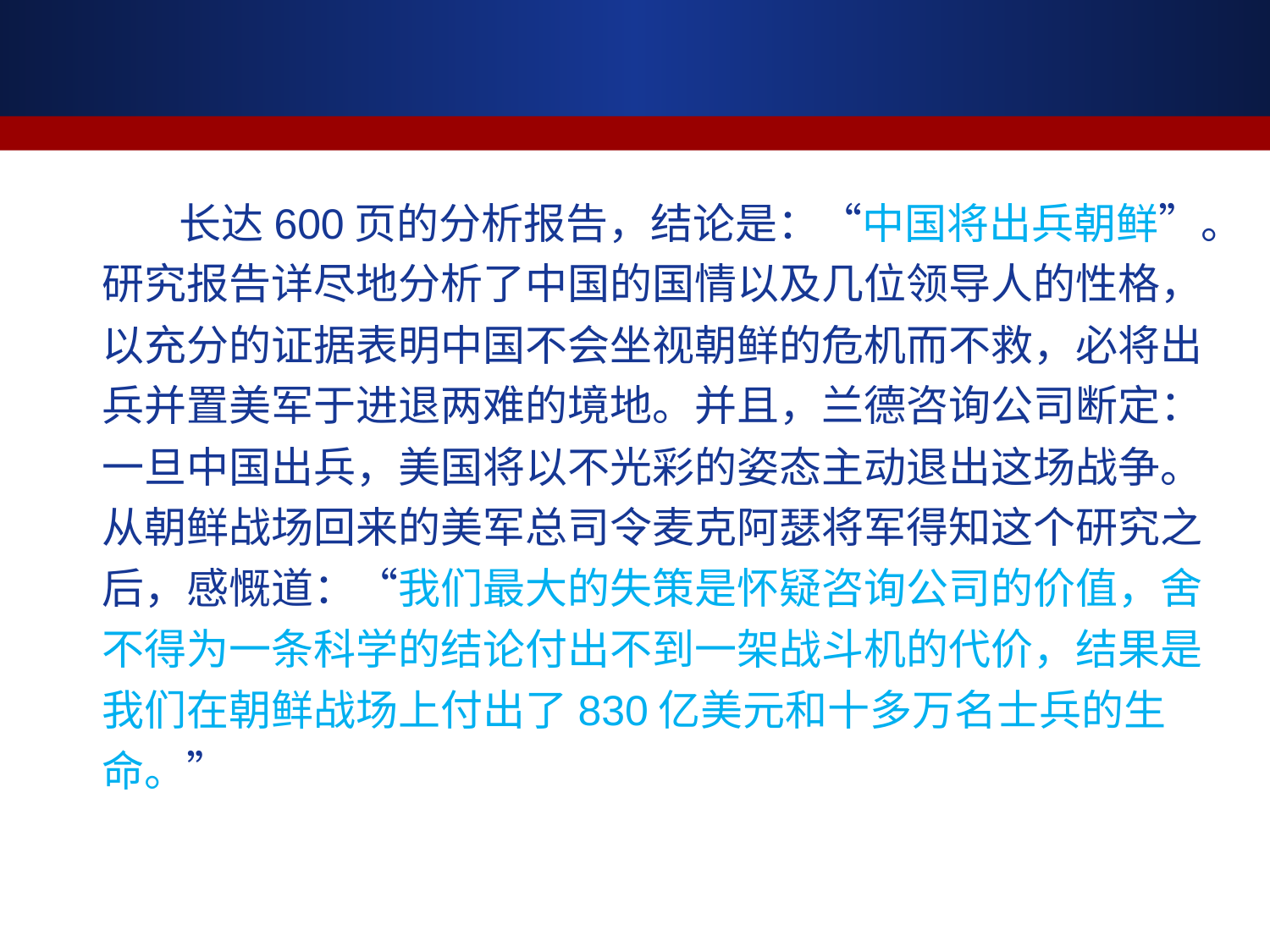

长达600页的分析报告，结论是：“中国将出兵朝鲜”。研究报告详尽地分析了中国的国情以及几位领导人的性格，以充分的证据表明中国不会坐视朝鲜的危机而不救，必将出兵并置美军于进退两难的境地。并且，兰德咨询公司断定：一旦中国出兵，美国将以不光彩的姿态主动退出这场战争。从朝鲜战场回来的美军总司令麦克阿瑟将军得知这个研究之后，感慨道：“我们最大的失策是怀疑咨询公司的价值，舍不得为一条科学的结论付出不到一架战斗机的代价，结果是我们在朝鲜战场上付出了830亿美元和十多万名士兵的生命。”